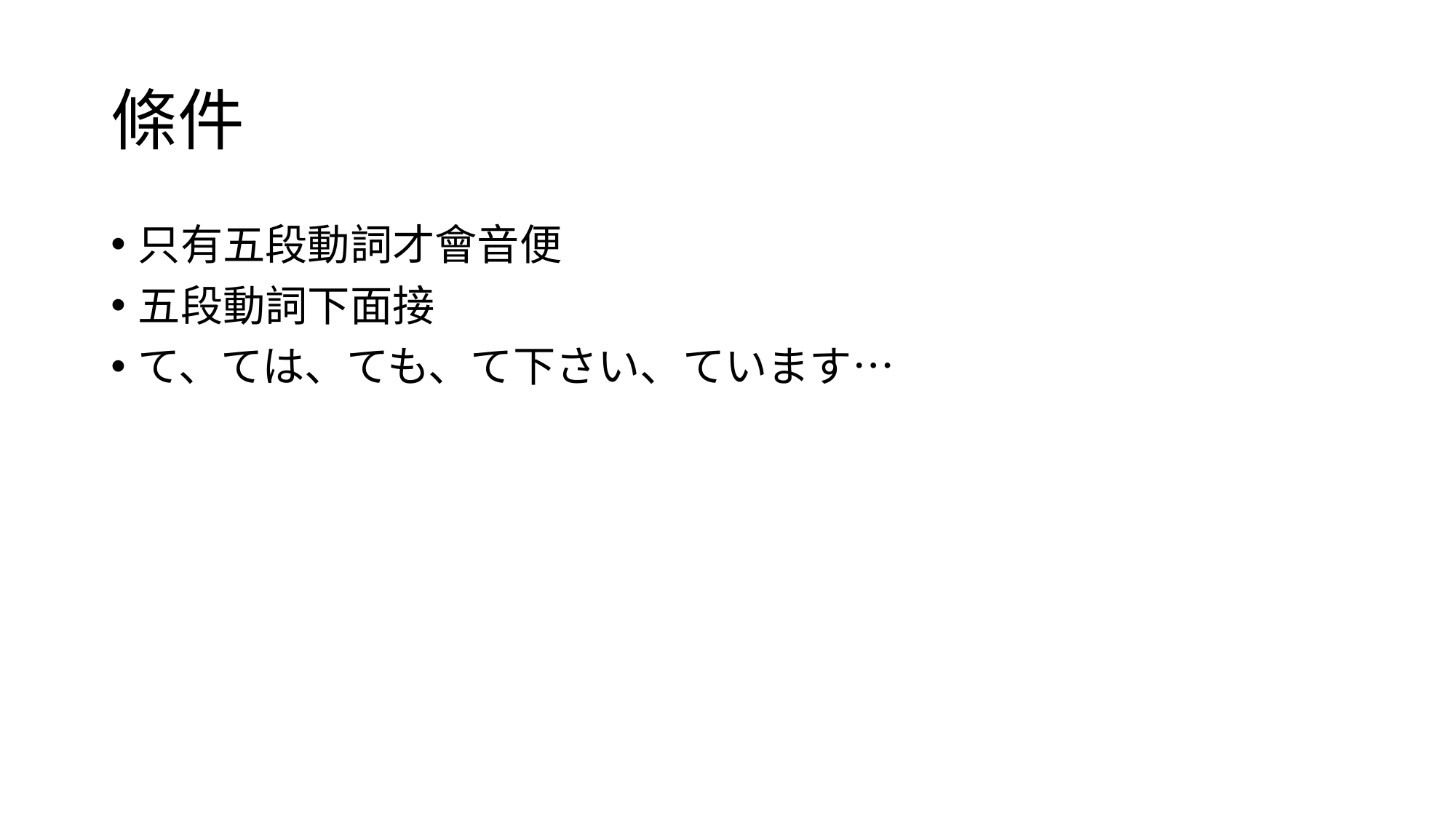

# 條件
只有五段動詞才會音便
五段動詞下面接
て、ては、ても、て下さい、ています…